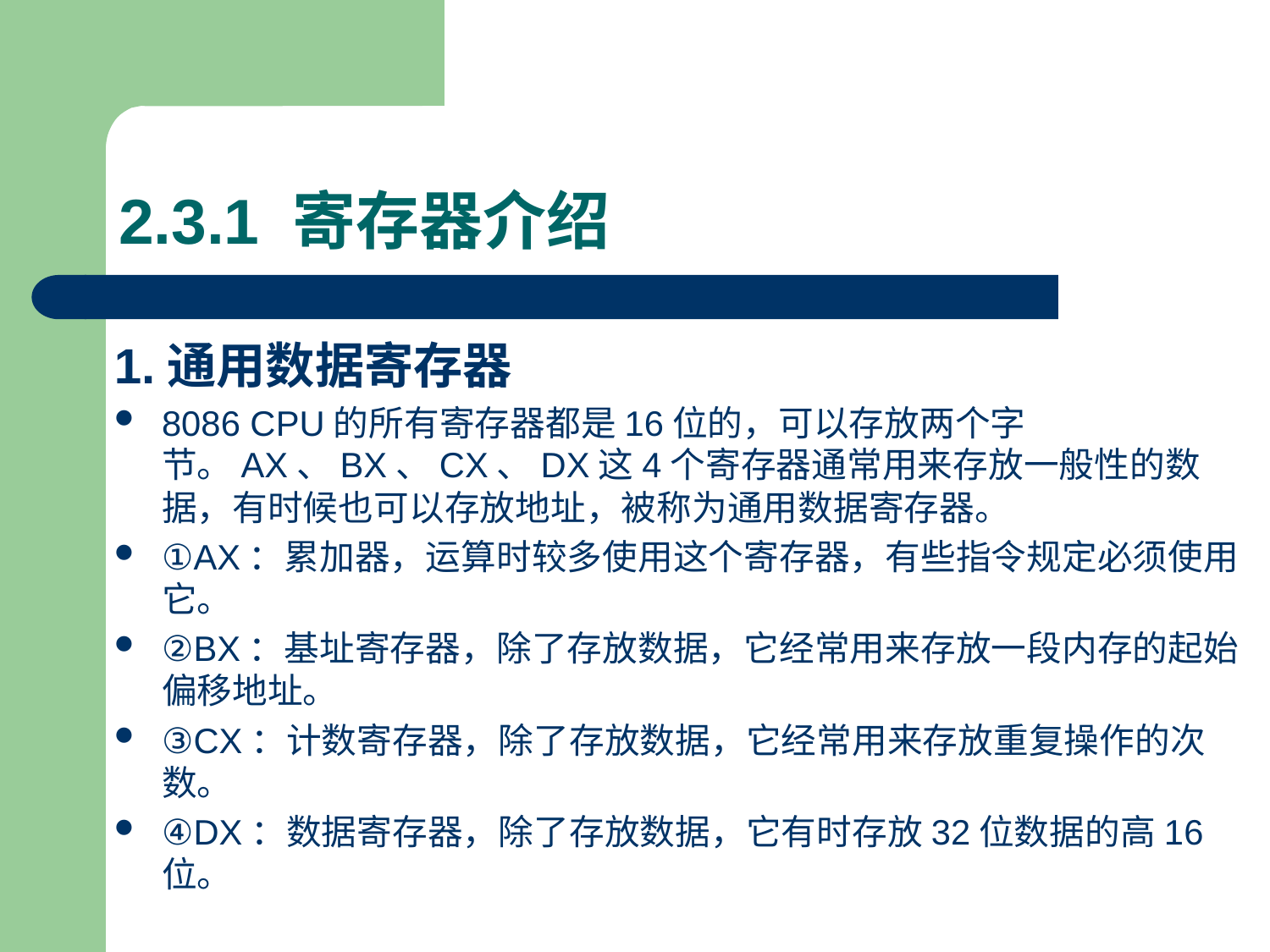

# 2.3.1 寄存器介绍

1.通用数据寄存器
8086 CPU的所有寄存器都是16位的，可以存放两个字节。AX、BX、CX、DX这4个寄存器通常用来存放一般性的数据，有时候也可以存放地址，被称为通用数据寄存器。
①AX：累加器，运算时较多使用这个寄存器，有些指令规定必须使用它。
②BX：基址寄存器，除了存放数据，它经常用来存放一段内存的起始偏移地址。
③CX：计数寄存器，除了存放数据，它经常用来存放重复操作的次数。
④DX：数据寄存器，除了存放数据，它有时存放32位数据的高16位。